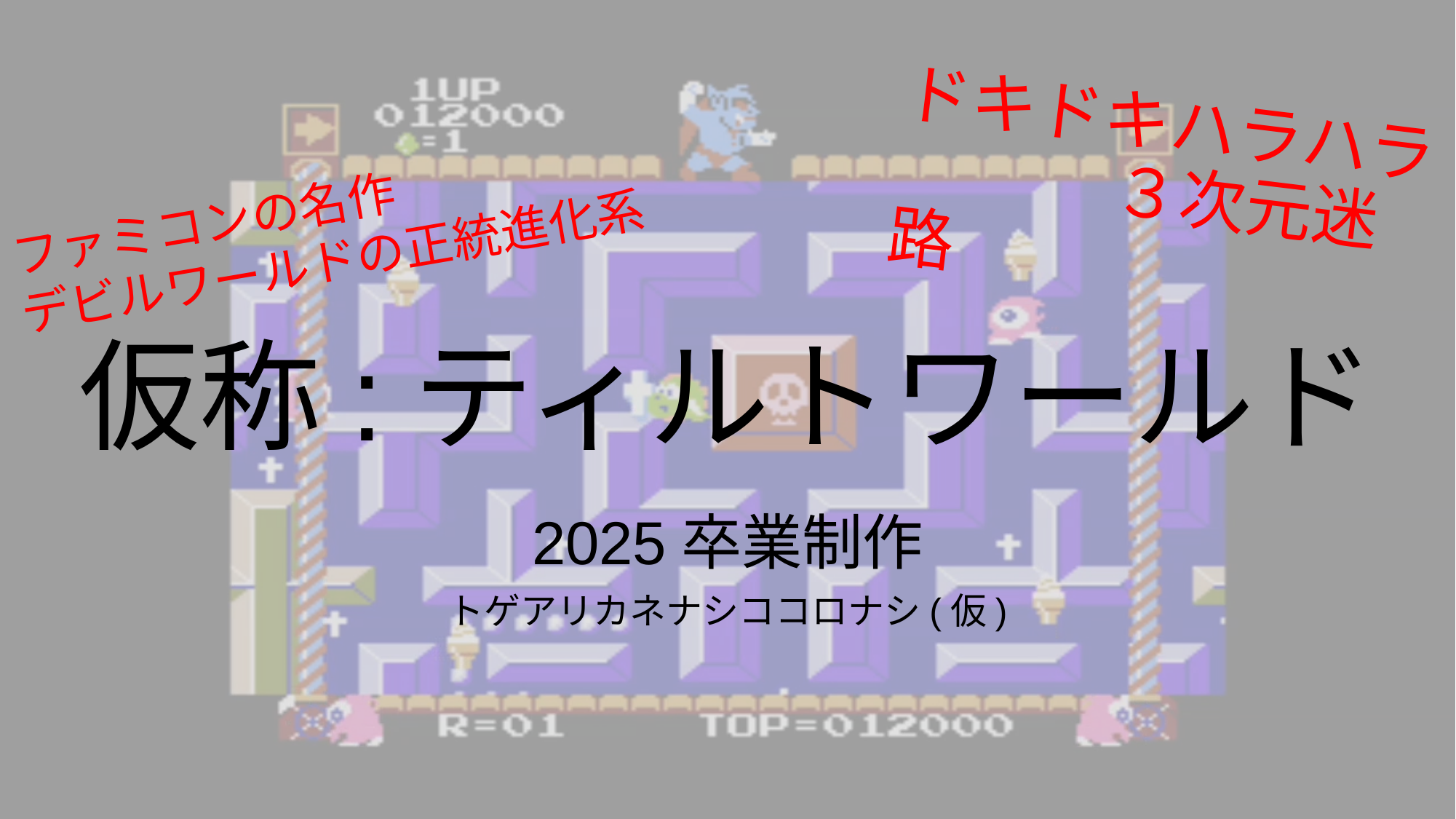

ドキドキハラハラ
		３次元迷路
ファミコンの名作
デビルワールドの正統進化系
# 仮称:ティルトワールド
2025卒業制作
トゲアリカネナシココロナシ(仮)